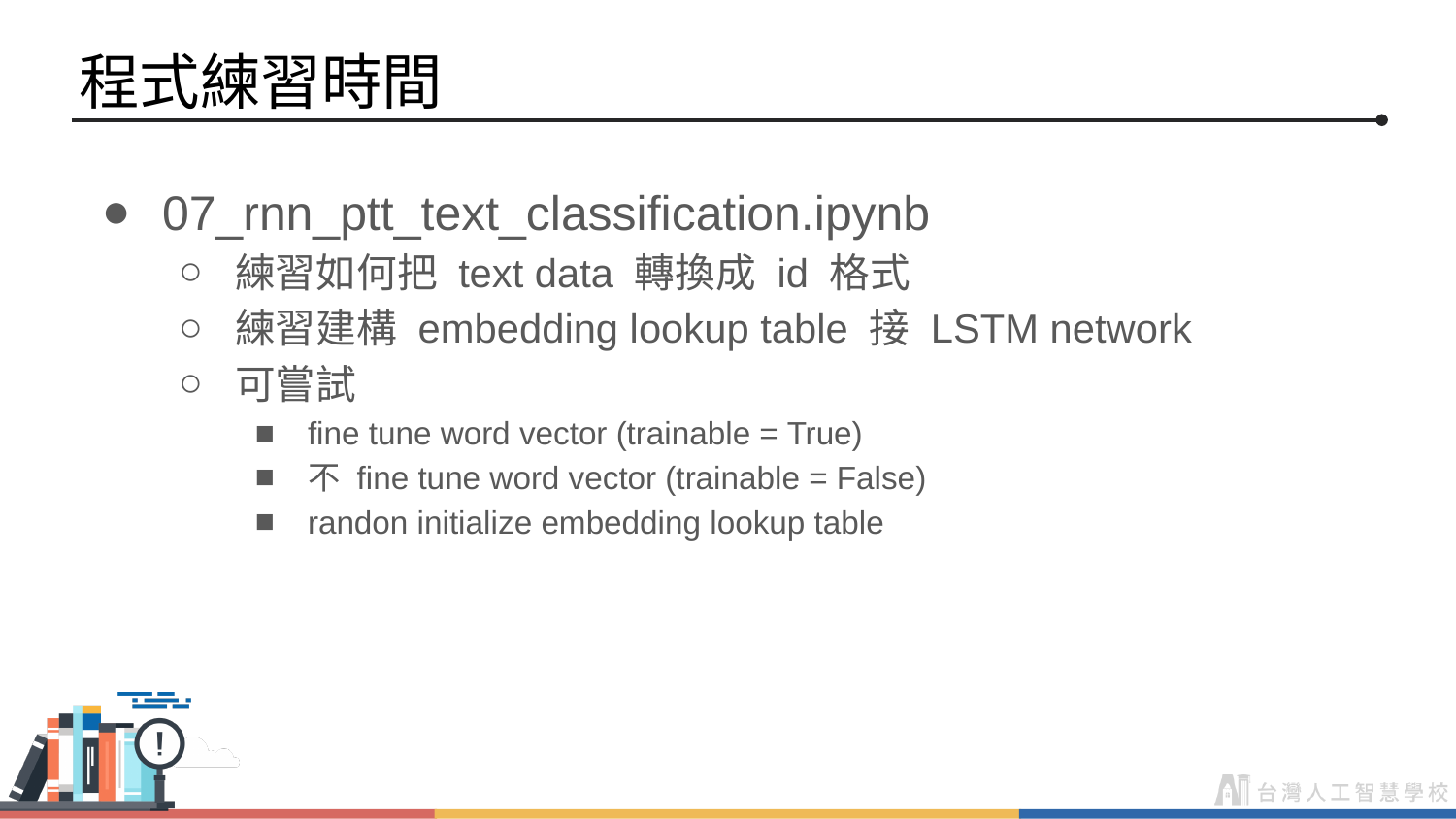

# 程式練習時間
07_rnn_ptt_text_classification.ipynb
練習如何把 text data 轉換成 id 格式
練習建構 embedding lookup table 接 LSTM network
可嘗試
fine tune word vector (trainable = True)
不 fine tune word vector (trainable = False)
randon initialize embedding lookup table

https://github.com/lucko515/tesla-stocks-prediction